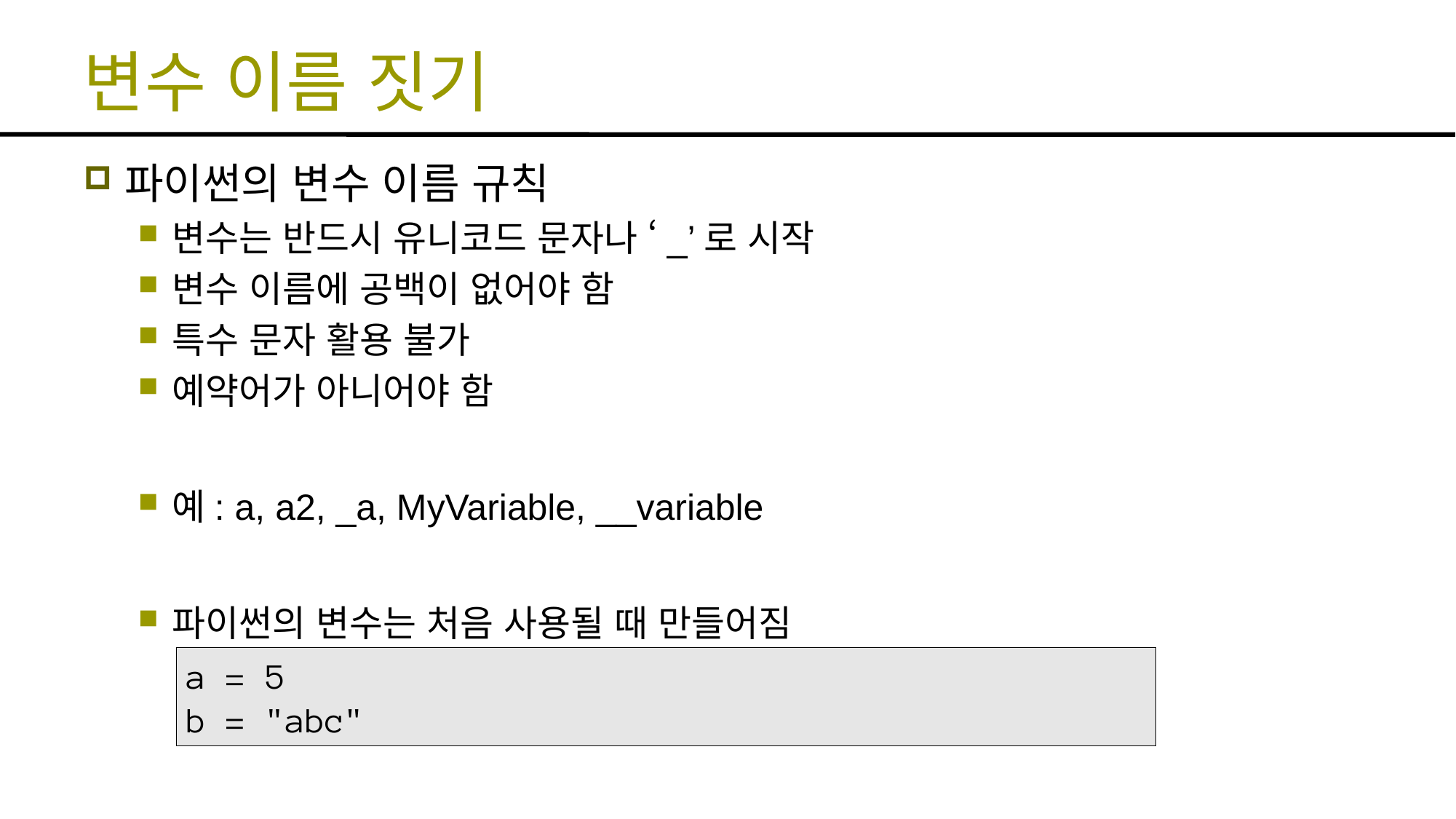

# 변수 이름 짓기
파이썬의 변수 이름 규칙
변수는 반드시 유니코드 문자나 ‘_’로 시작
변수 이름에 공백이 없어야 함
특수 문자 활용 불가
예약어가 아니어야 함

예: a, a2, _a, MyVariable, __variable

파이썬의 변수는 처음 사용될 때 만들어짐

a = 5
b = "abc"